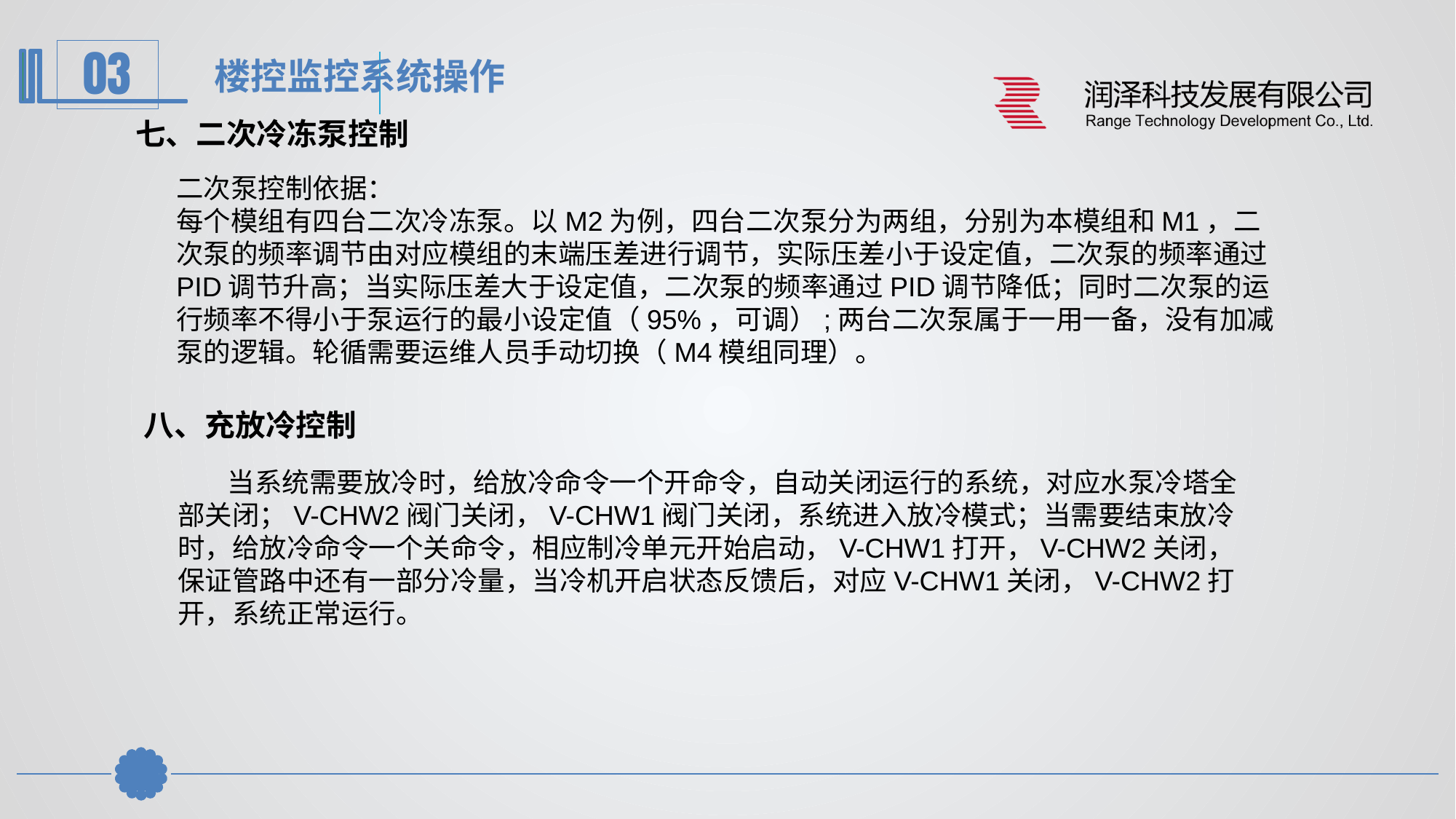

楼控监控系统操作
七、二次冷冻泵控制
二次泵控制依据：每个模组有四台二次冷冻泵。以M2为例，四台二次泵分为两组，分别为本模组和M1，二次泵的频率调节由对应模组的末端压差进行调节，实际压差小于设定值，二次泵的频率通过PID调节升高；当实际压差大于设定值，二次泵的频率通过PID调节降低；同时二次泵的运行频率不得小于泵运行的最小设定值（95%，可调）;两台二次泵属于一用一备，没有加减泵的逻辑。轮循需要运维人员手动切换（M4模组同理）。
八、充放冷控制
       当系统需要放冷时，给放冷命令一个开命令，自动关闭运行的系统，对应水泵冷塔全部关闭；V-CHW2阀门关闭，V-CHW1阀门关闭，系统进入放冷模式；当需要结束放冷时，给放冷命令一个关命令，相应制冷单元开始启动，V-CHW1打开，V-CHW2关闭，保证管路中还有一部分冷量，当冷机开启状态反馈后，对应V-CHW1关闭，V-CHW2打开，系统正常运行。
18